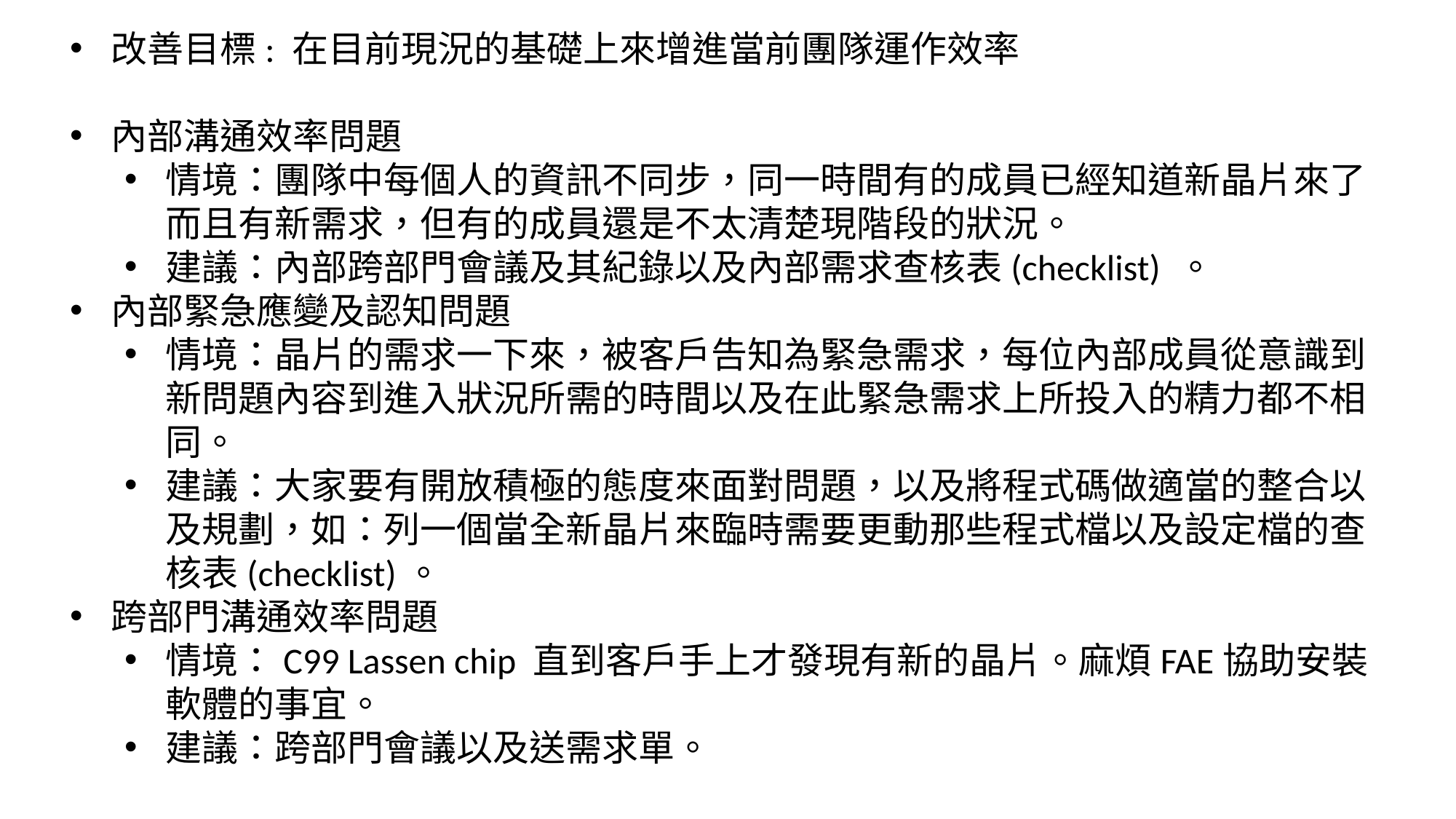

改善目標: 在目前現況的基礎上來增進當前團隊運作效率

內部溝通效率問題
情境：團隊中每個人的資訊不同步，同一時間有的成員已經知道新晶片來了而且有新需求，但有的成員還是不太清楚現階段的狀況。
建議：內部跨部門會議及其紀錄以及內部需求查核表(checklist) 。
內部緊急應變及認知問題
情境：晶片的需求一下來，被客戶告知為緊急需求，每位內部成員從意識到新問題內容到進入狀況所需的時間以及在此緊急需求上所投入的精力都不相同。
建議：大家要有開放積極的態度來面對問題，以及將程式碼做適當的整合以及規劃，如：列一個當全新晶片來臨時需要更動那些程式檔以及設定檔的查核表(checklist)。
跨部門溝通效率問題
情境：C99 Lassen chip 直到客戶手上才發現有新的晶片。麻煩FAE協助安裝軟體的事宜。
建議：跨部門會議以及送需求單。